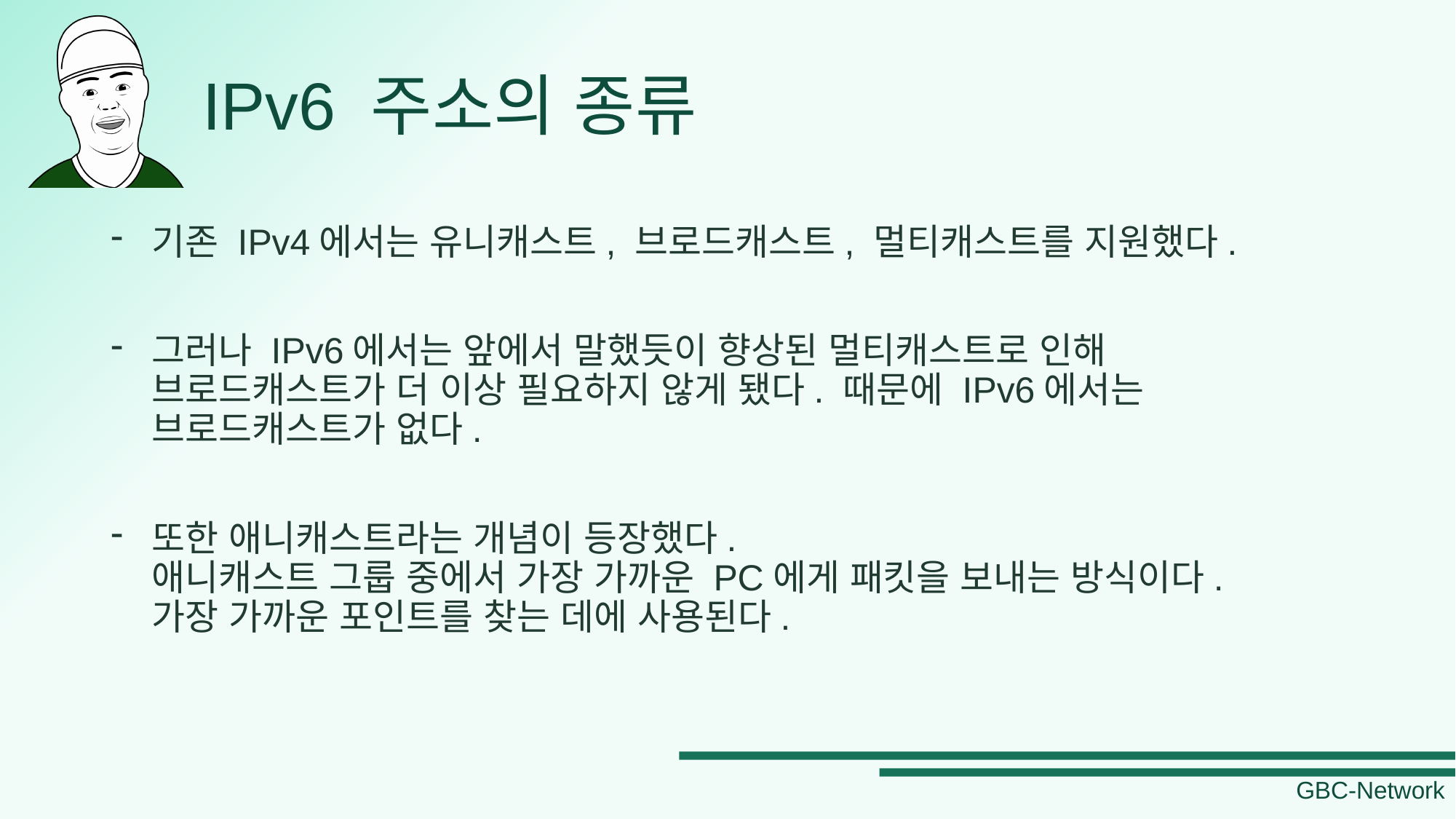

# IPv6 주소의 종류
기존 IPv4에서는 유니캐스트, 브로드캐스트, 멀티캐스트를 지원했다.

그러나 IPv6에서는 앞에서 말했듯이 향상된 멀티캐스트로 인해 브로드캐스트가 더 이상 필요하지 않게 됐다. 때문에 IPv6에서는 브로드캐스트가 없다.

또한 애니캐스트라는 개념이 등장했다.
애니캐스트 그룹 중에서 가장 가까운 PC에게 패킷을 보내는 방식이다.
가장 가까운 포인트를 찾는 데에 사용된다.